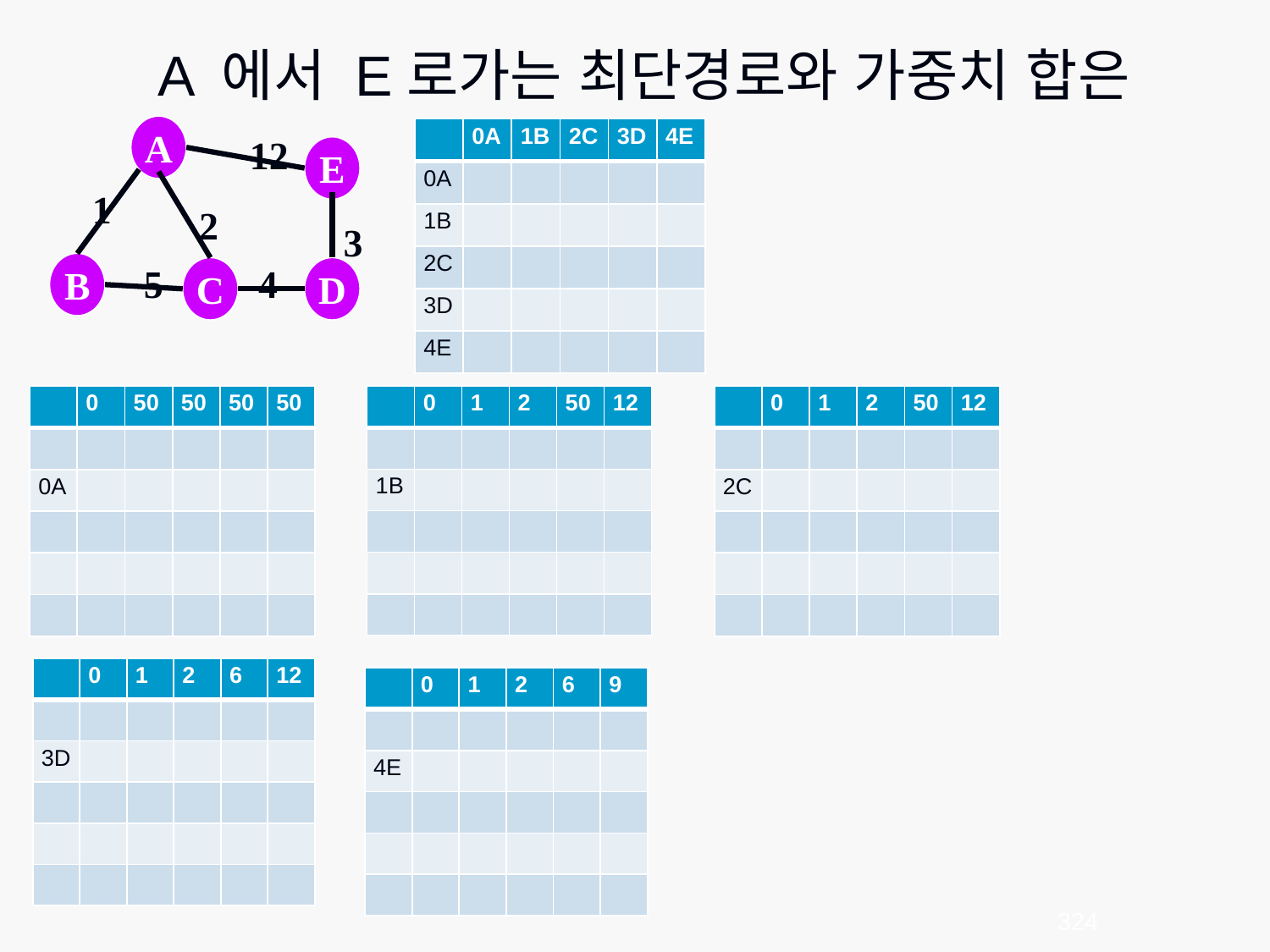

A 에서 E로가는 최단경로와 가중치 합은
A
12
E
1
2
3
5
4
B
C
D
|  | 0A | 1B | 2C | 3D | 4E |
| --- | --- | --- | --- | --- | --- |
| 0A |  |  |  |  |  |
| 1B |  |  |  |  |  |
| 2C |  |  |  |  |  |
| 3D |  |  |  |  |  |
| 4E |  |  |  |  |  |
|  | 0 | 50 | 50 | 50 | 50 |
| --- | --- | --- | --- | --- | --- |
|  |  |  |  |  |  |
| 0A |  |  |  |  |  |
|  |  |  |  |  |  |
|  |  |  |  |  |  |
|  |  |  |  |  |  |
|  | 0 | 1 | 2 | 50 | 12 |
| --- | --- | --- | --- | --- | --- |
|  |  |  |  |  |  |
| 1B |  |  |  |  |  |
|  |  |  |  |  |  |
|  |  |  |  |  |  |
|  |  |  |  |  |  |
|  | 0 | 1 | 2 | 50 | 12 |
| --- | --- | --- | --- | --- | --- |
|  |  |  |  |  |  |
| 2C |  |  |  |  |  |
|  |  |  |  |  |  |
|  |  |  |  |  |  |
|  |  |  |  |  |  |
|  | 0 | 1 | 2 | 6 | 12 |
| --- | --- | --- | --- | --- | --- |
|  |  |  |  |  |  |
| 3D |  |  |  |  |  |
|  |  |  |  |  |  |
|  |  |  |  |  |  |
|  |  |  |  |  |  |
|  | 0 | 1 | 2 | 6 | 9 |
| --- | --- | --- | --- | --- | --- |
|  |  |  |  |  |  |
| 4E |  |  |  |  |  |
|  |  |  |  |  |  |
|  |  |  |  |  |  |
|  |  |  |  |  |  |
324